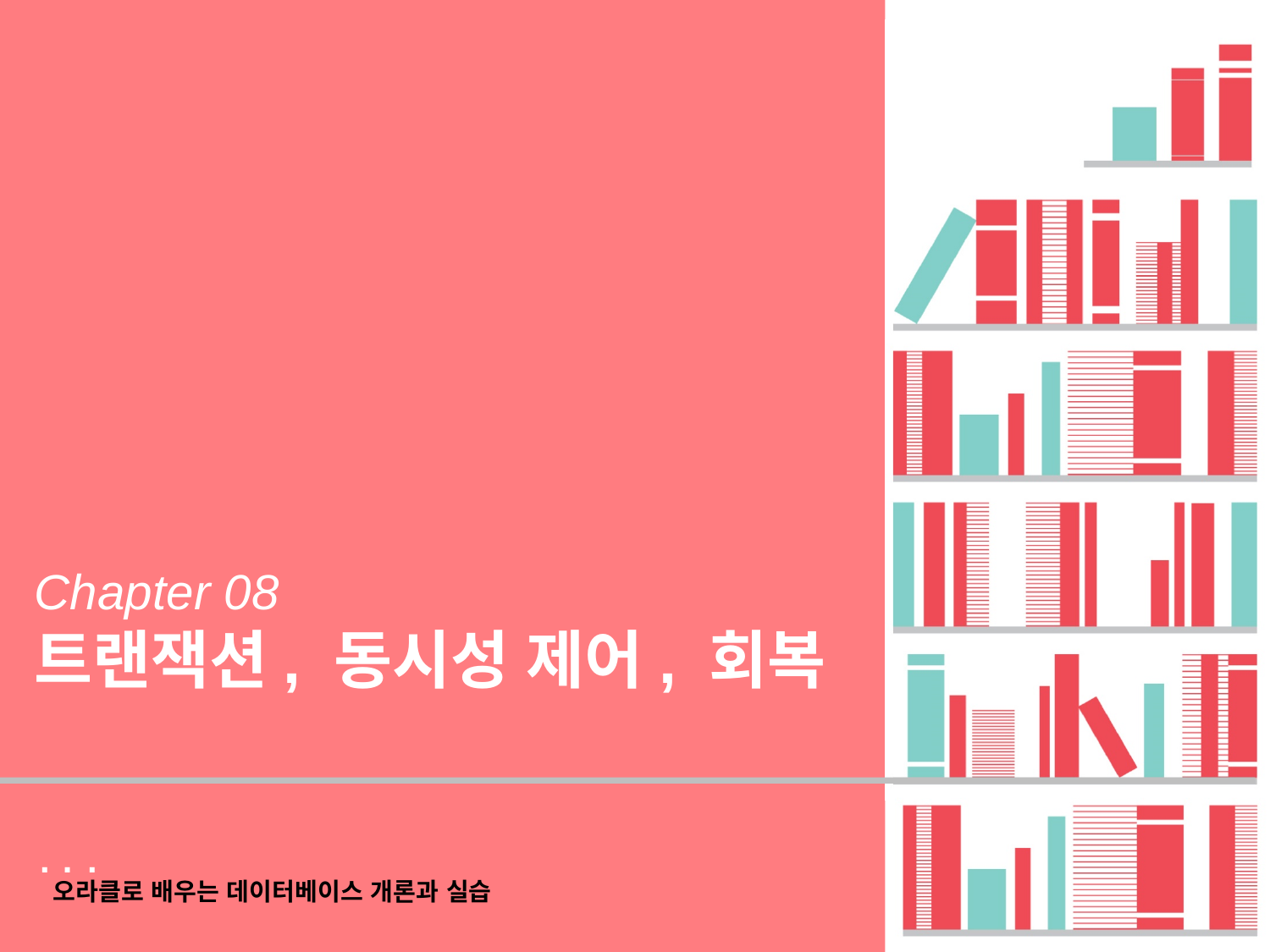

# Chapter 08 트랜잭션, 동시성 제어, 회복